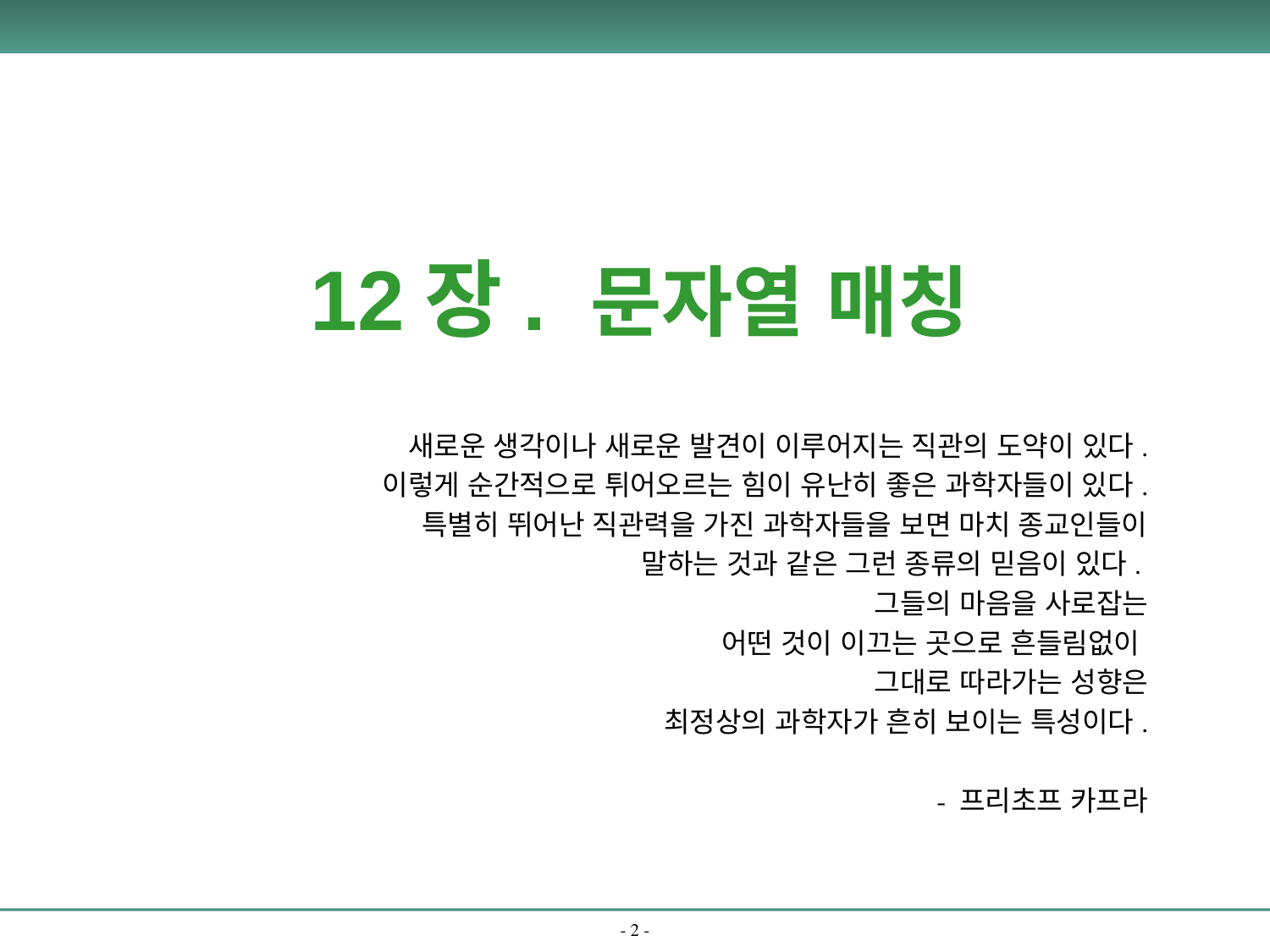

# 12장. 문자열 매칭
새로운 생각이나 새로운 발견이 이루어지는 직관의 도약이 있다.
이렇게 순간적으로 튀어오르는 힘이 유난히 좋은 과학자들이 있다.
특별히 뛰어난 직관력을 가진 과학자들을 보면 마치 종교인들이
말하는 것과 같은 그런 종류의 믿음이 있다.
그들의 마음을 사로잡는
어떤 것이 이끄는 곳으로 흔들림없이
그대로 따라가는 성향은
최정상의 과학자가 흔히 보이는 특성이다.

- 프리초프 카프라